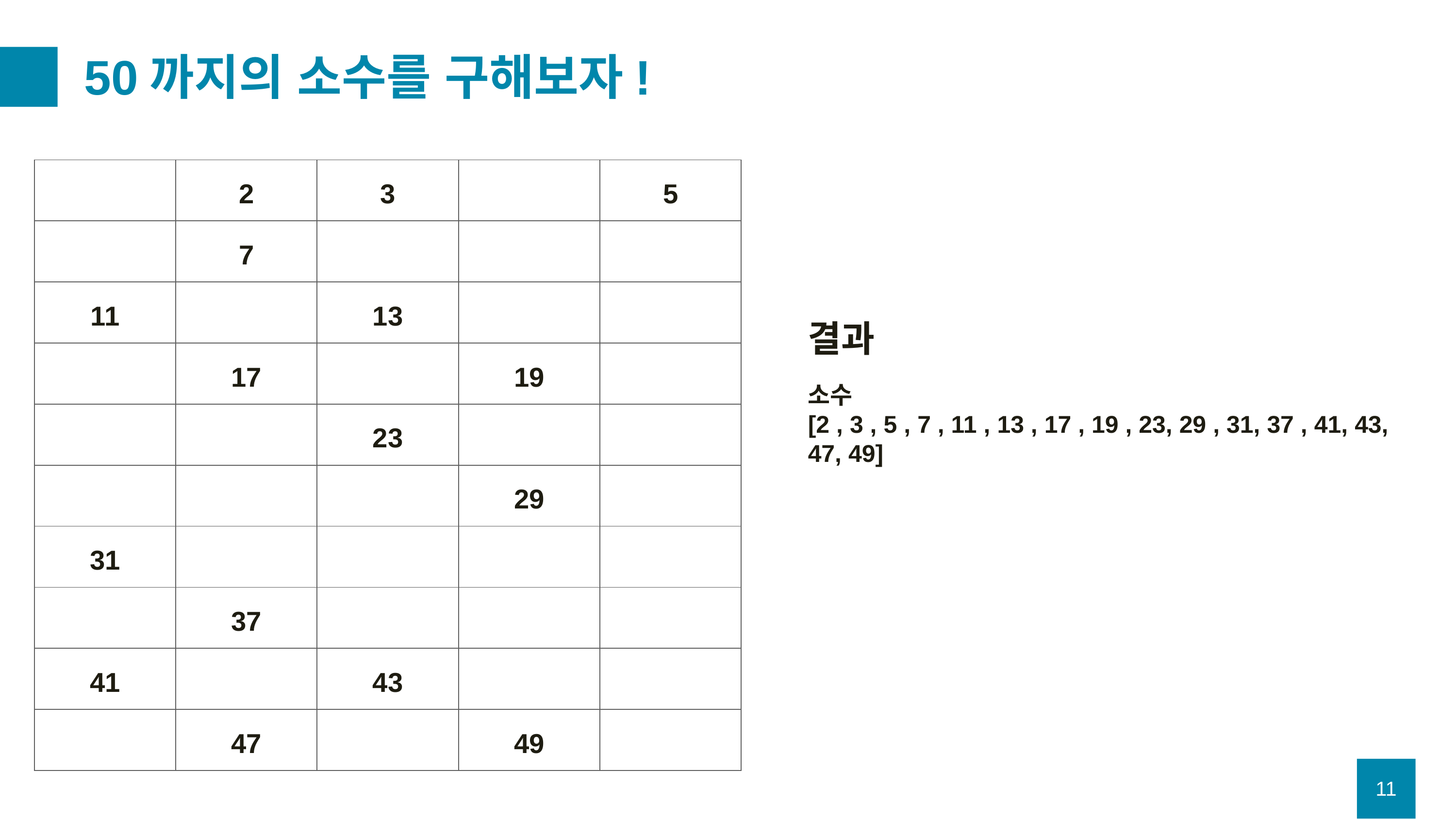

# 50까지의 소수를 구해보자!
|  | 2 | 3 |  | 5 |
| --- | --- | --- | --- | --- |
|  | 7 |  |  |  |
| 11 |  | 13 |  |  |
|  | 17 |  | 19 |  |
|  |  | 23 |  |  |
|  |  |  | 29 |  |
| 31 |  |  |  |  |
|  | 37 |  |  |  |
| 41 |  | 43 |  |  |
|  | 47 |  | 49 |  |
결과
소수
[2 , 3 , 5 , 7 , 11 , 13 , 17 , 19 , 23, 29 , 31, 37 , 41, 43, 47, 49]

11